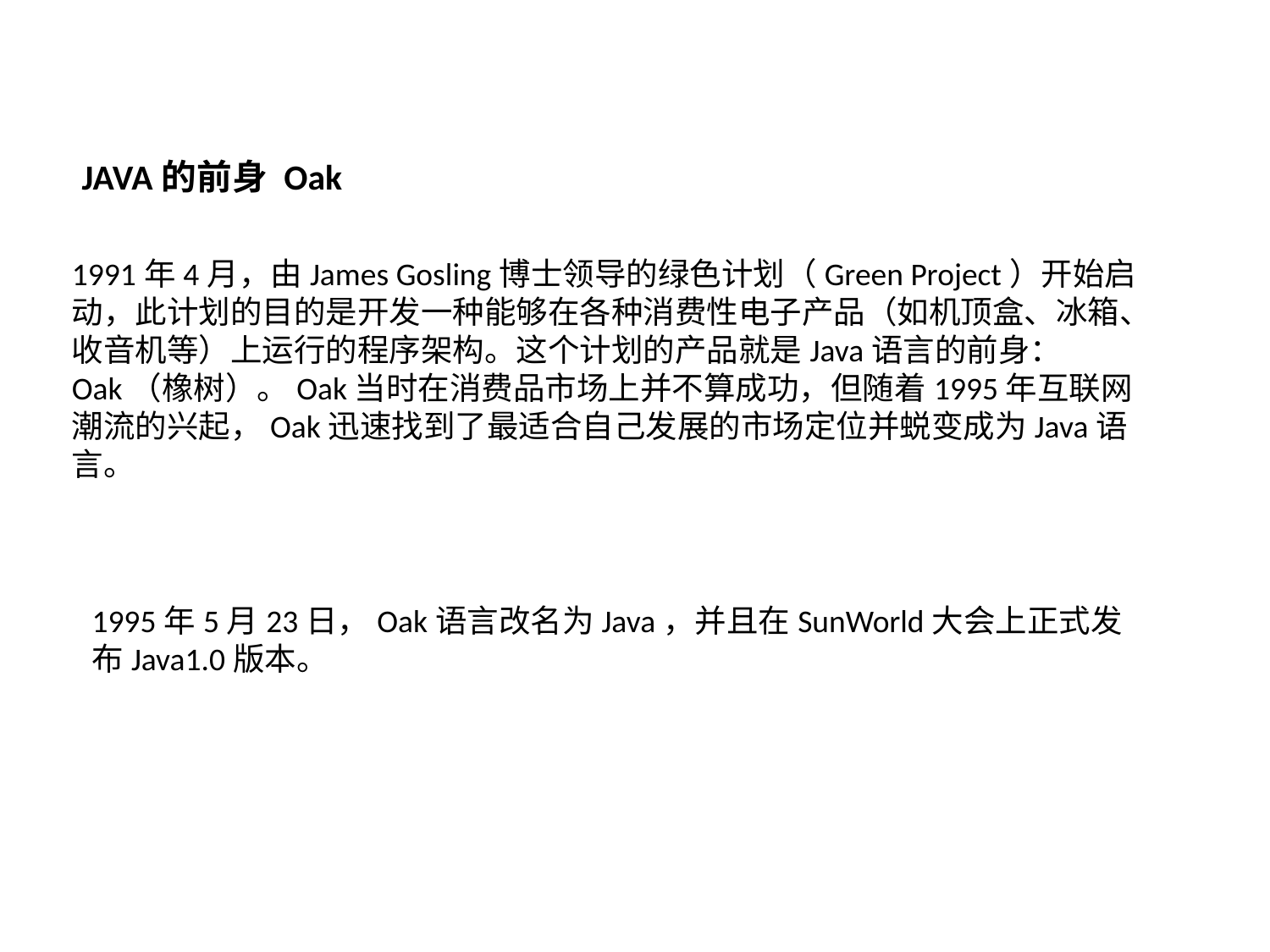

JAVA的前身 Oak
1991年4月，由James Gosling博士领导的绿色计划（Green Project）开始启动，此计划的目的是开发一种能够在各种消费性电子产品（如机顶盒、冰箱、收音机等）上运行的程序架构。这个计划的产品就是Java语言的前身：Oak（橡树）。Oak当时在消费品市场上并不算成功，但随着1995年互联网潮流的兴起，Oak迅速找到了最适合自己发展的市场定位并蜕变成为Java语言。
1995年5月23日，Oak语言改名为Java，并且在SunWorld大会上正式发布Java1.0版本。